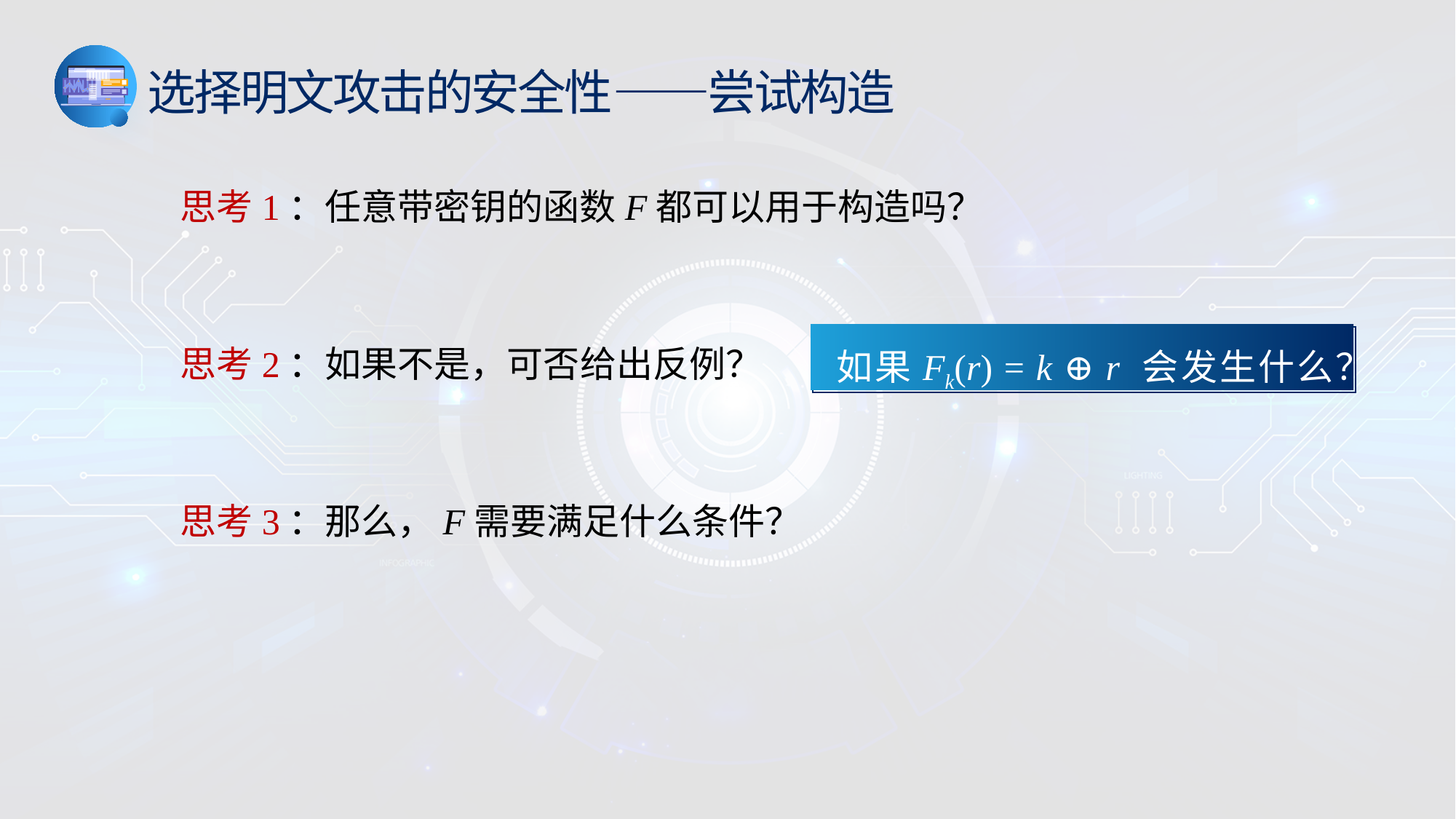

选择明文攻击的安全性——尝试构造

思考1：任意带密钥的函数F都可以用于构造吗？

思考2：如果不是，可否给出反例？

思考3：那么，F需要满足什么条件？

如果Fk(r) = k ⊕ r 会发生什么？